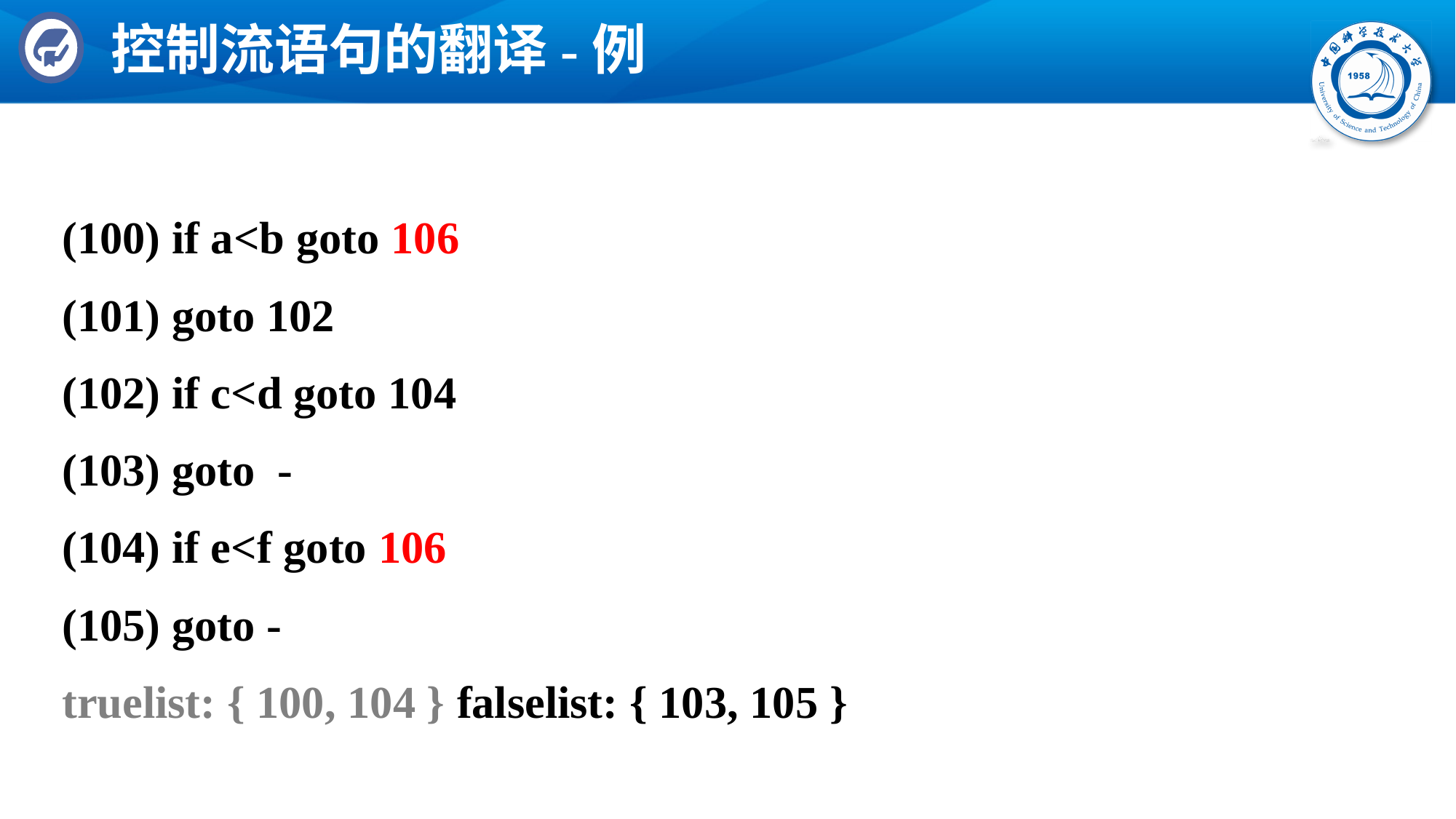

# 控制流语句的翻译-例

(100) if a<b goto 106
(101) goto 102
(102) if c<d goto 104
(103) goto  -
(104) if e<f goto 106
(105) goto -
truelist: { 100, 104 } falselist: { 103, 105 }